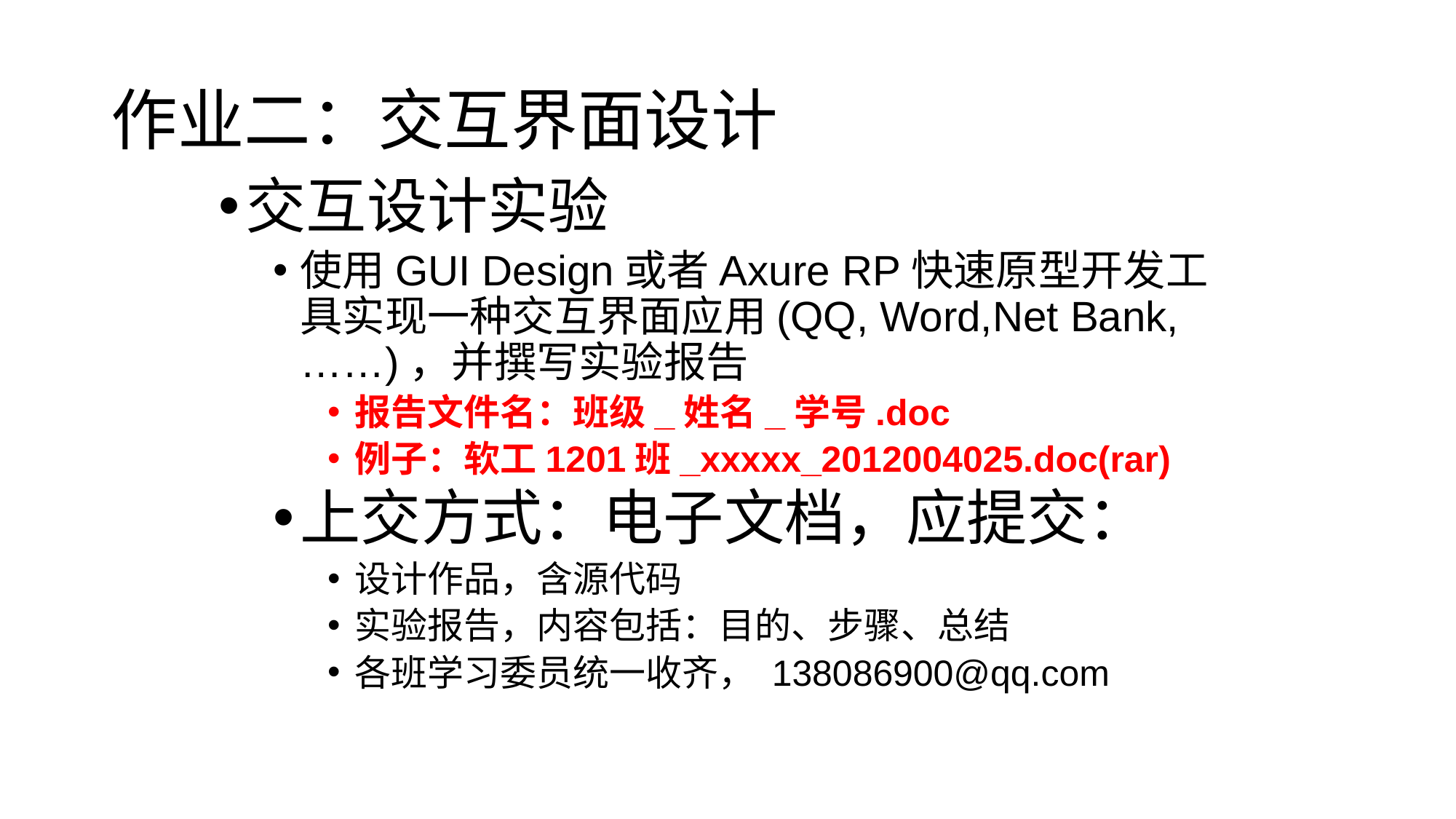

# 作业二：交互界面设计
交互设计实验
使用GUI Design或者Axure RP快速原型开发工具实现一种交互界面应用(QQ, Word,Net Bank, ……)，并撰写实验报告
报告文件名：班级_姓名_学号.doc
例子：软工1201班_xxxxx_2012004025.doc(rar)
上交方式：电子文档，应提交：
设计作品，含源代码
实验报告，内容包括：目的、步骤、总结
各班学习委员统一收齐， 138086900@qq.com